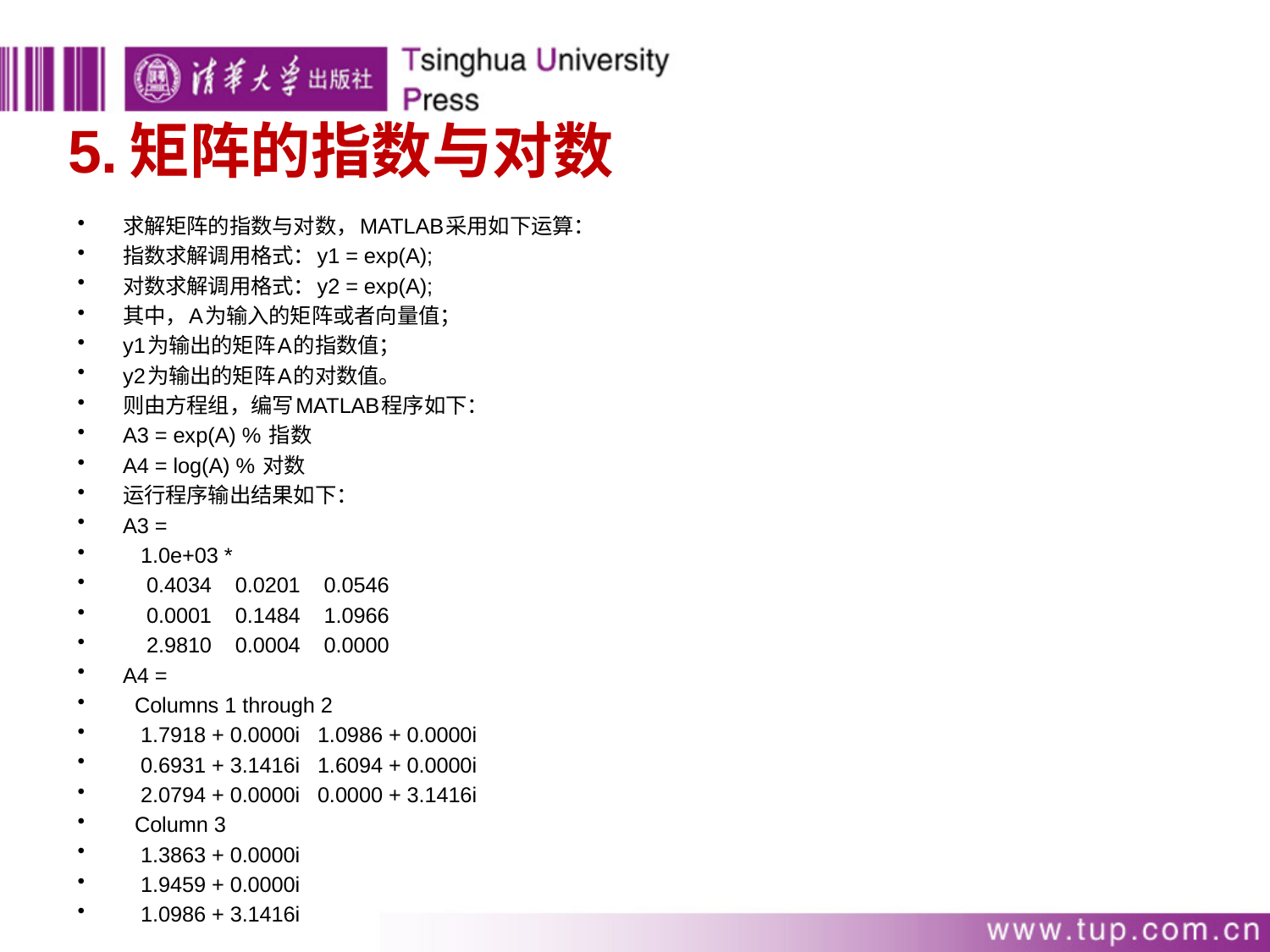

# 5.矩阵的指数与对数
求解矩阵的指数与对数，MATLAB采用如下运算：
指数求解调用格式：y1 = exp(A);
对数求解调用格式：y2 = exp(A);
其中，A为输入的矩阵或者向量值；
y1为输出的矩阵A的指数值；
y2为输出的矩阵A的对数值。
则由方程组，编写MATLAB程序如下：
A3 = exp(A) % 指数
A4 = log(A) % 对数
运行程序输出结果如下：
A3 =
   1.0e+03 *
    0.4034    0.0201    0.0546
    0.0001    0.1484    1.0966
    2.9810    0.0004    0.0000
A4 =
  Columns 1 through 2
   1.7918 + 0.0000i   1.0986 + 0.0000i
   0.6931 + 3.1416i   1.6094 + 0.0000i
   2.0794 + 0.0000i   0.0000 + 3.1416i
  Column 3
   1.3863 + 0.0000i
   1.9459 + 0.0000i
   1.0986 + 3.1416i